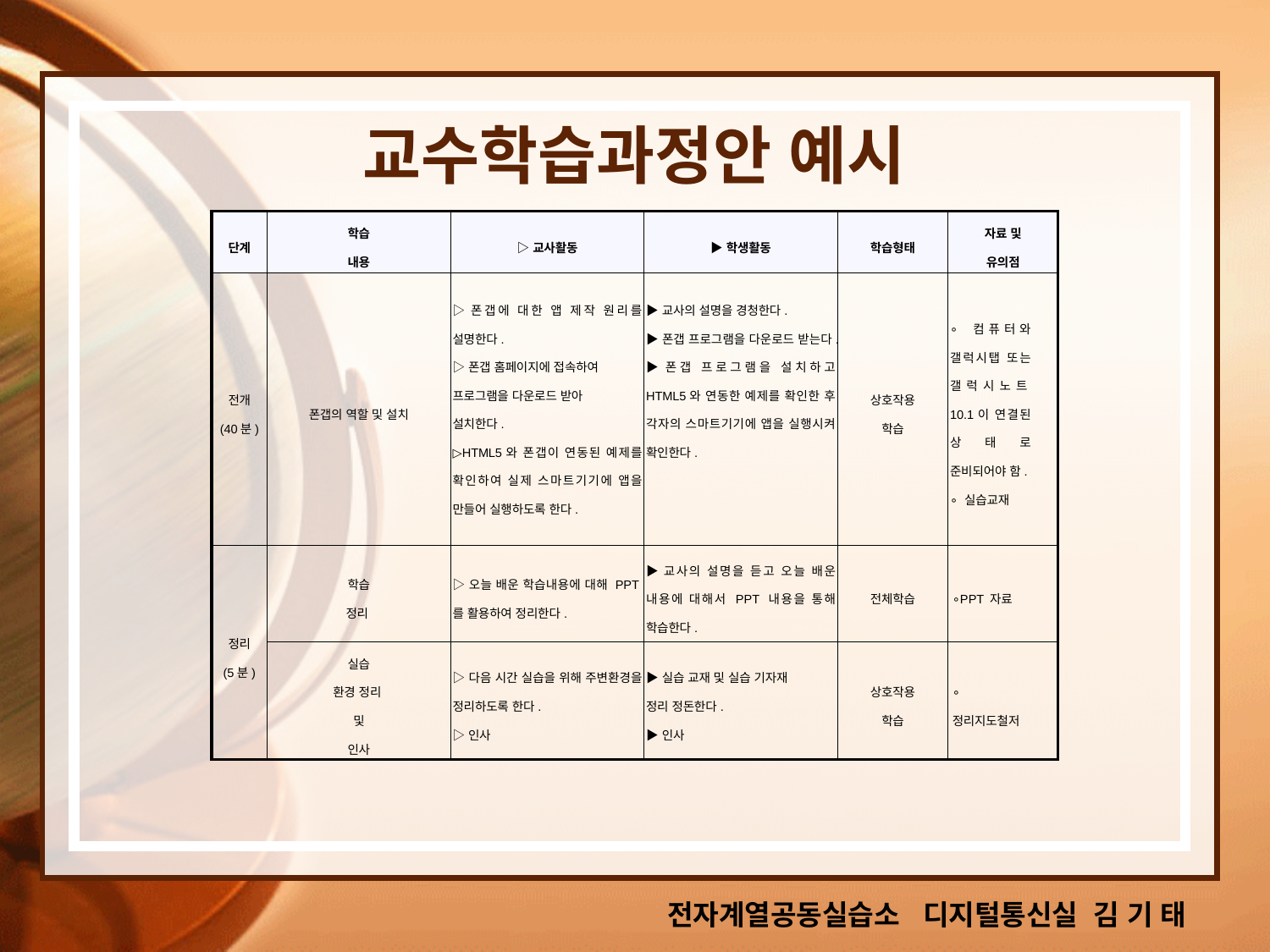

# 교수학습과정안 예시
| 단계 | 학습 내용 | ▷교사활동 | ▶학생활동 | 학습형태 | 자료 및 유의점 |
| --- | --- | --- | --- | --- | --- |
| 전개 (40분) | 폰갭의 역할 및 설치 | ▷폰갭에 대한 앱 제작 원리를 설명한다. ▷폰갭 홈페이지에 접속하여 프로그램을 다운로드 받아 설치한다. ▷HTML5와 폰갭이 연동된 예제를 확인하여 실제 스마트기기에 앱을 만들어 실행하도록 한다. | ▶교사의 설명을 경청한다. ▶폰갭 프로그램을 다운로드 받는다. ▶폰갭 프로그램을 설치하고 HTML5와 연동한 예제를 확인한 후 각자의 스마트기기에 앱을 실행시켜 확인한다. | 상호작용 학습 | ∘ 컴퓨터와 갤럭시탭 또는 갤럭시노트10.1이 연결된 상태로 준비되어야 함. ∘ 실습교재 |
| 정리 (5분) | 학습 정리 | ▷오늘 배운 학습내용에 대해 PPT를 활용하여 정리한다. | ▶교사의 설명을 듣고 오늘 배운 내용에 대해서 PPT 내용을 통해 학습한다. | 전체학습 | ∘PPT 자료 |
|  | 실습 환경 정리 및 인사 | ▷다음 시간 실습을 위해 주변환경을 정리하도록 한다. ▷인사 | ▶실습 교재 및 실습 기자재 정리 정돈한다. ▶인사 | 상호작용 학습 | ∘정리지도철저 |